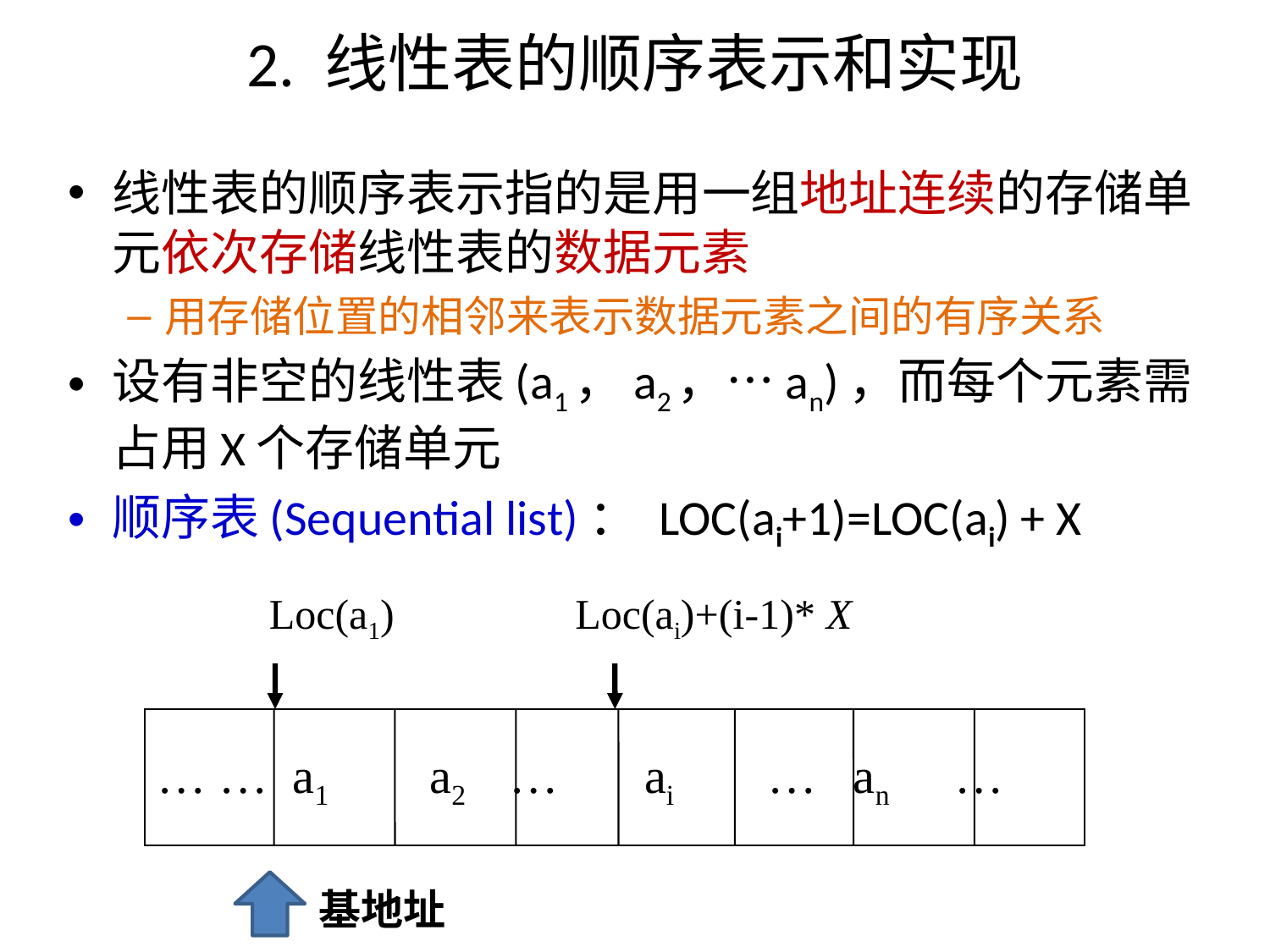

# 2. 线性表的顺序表示和实现
线性表的顺序表示指的是用一组地址连续的存储单元依次存储线性表的数据元素
用存储位置的相邻来表示数据元素之间的有序关系
设有非空的线性表(a1，a2，…an)，而每个元素需占用X个存储单元
顺序表(Sequential list)： LOC(ai+1)=LOC(ai) + X

Loc(a1)
Loc(ai)+(i-1)* X

… …  a1              a2      …       ai        …   an         …

基地址